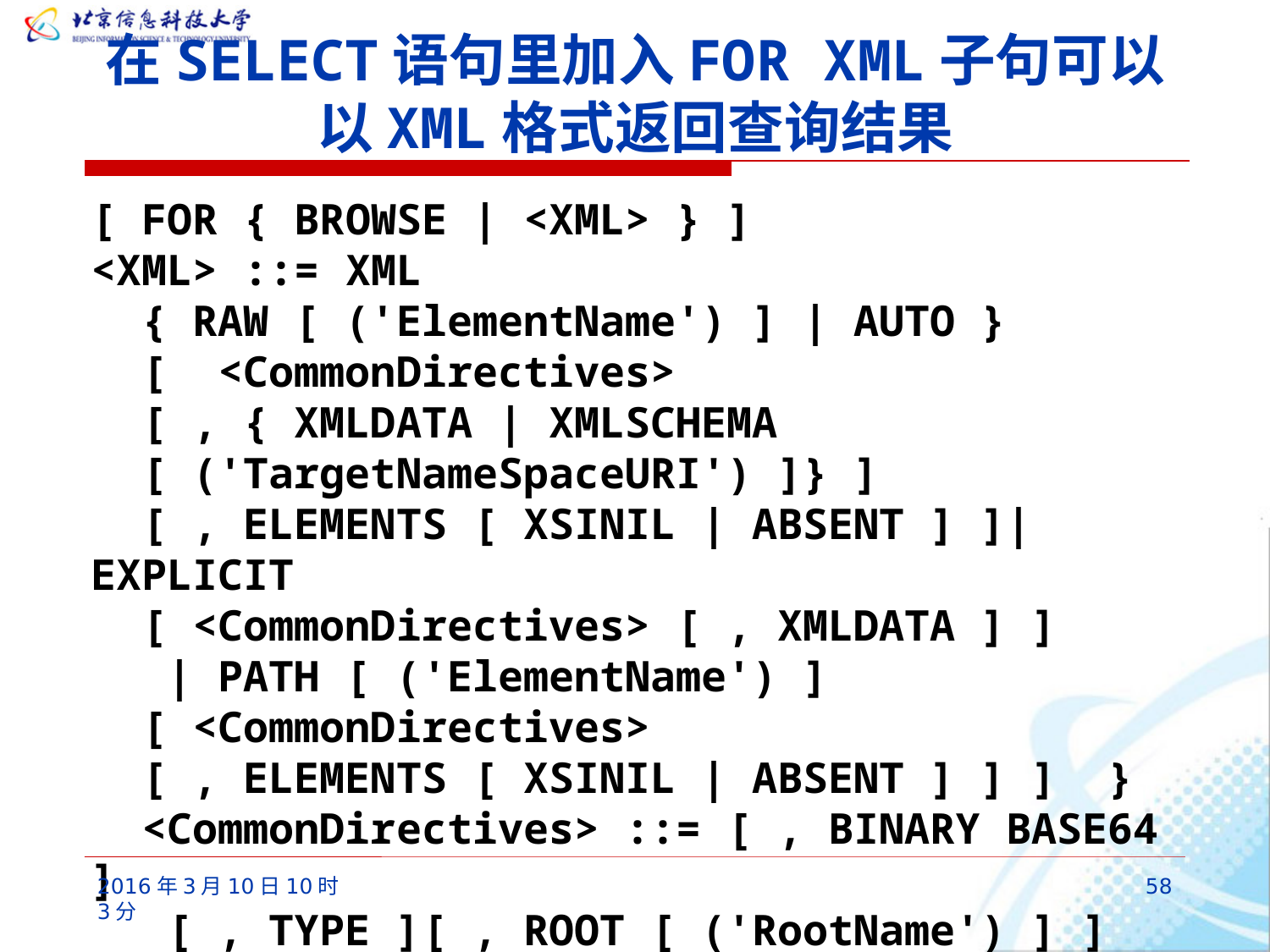

# 在SELECT语句里加入FOR XML子句可以以XML格式返回查询结果
[ FOR { BROWSE | <XML> } ]
<XML> ::= XML
  { RAW [ ('ElementName') ] | AUTO }
  [  <CommonDirectives>
  [ , { XMLDATA | XMLSCHEMA
  [ ('TargetNameSpaceURI') ]} ]
  [ , ELEMENTS [ XSINIL | ABSENT ] ]| EXPLICIT
  [ <CommonDirectives> [ , XMLDATA ] ]
   | PATH [ ('ElementName') ]
  [ <CommonDirectives>
  [ , ELEMENTS [ XSINIL | ABSENT ] ] ]  }
  <CommonDirectives> ::= [ , BINARY BASE64 ]
   [ , TYPE ][ , ROOT [ ('RootName') ] ]
2016年3月10日10时3分
58